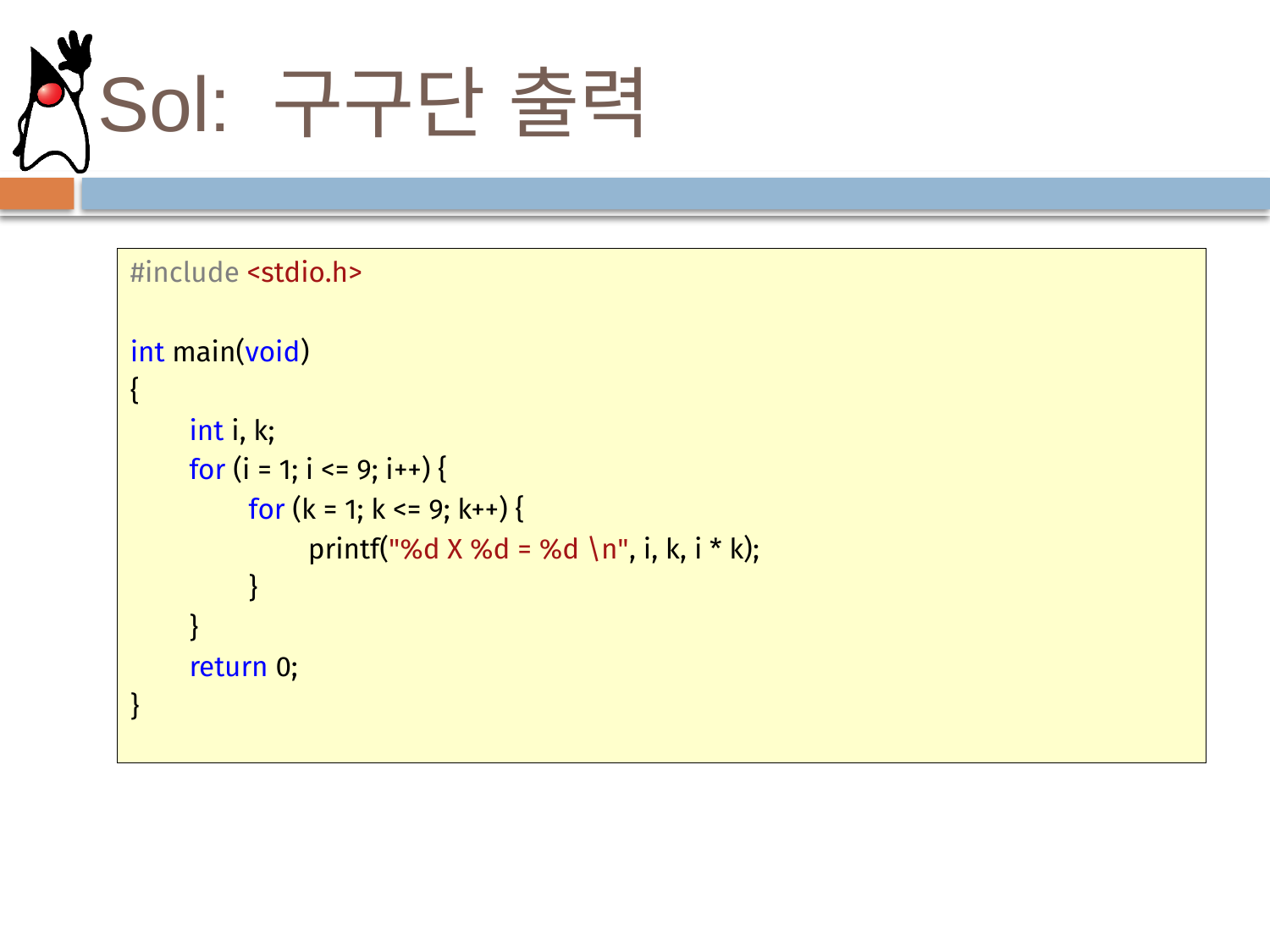

# Sol: 구구단 출력
#include <stdio.h>

int main(void)
{
        int i, k;
        for (i = 1; i <= 9; i++) {
                for (k = 1; k <= 9; k++) {
                        printf("%d X %d = %d \n", i, k, i * k);
                }
        }
        return 0;
}